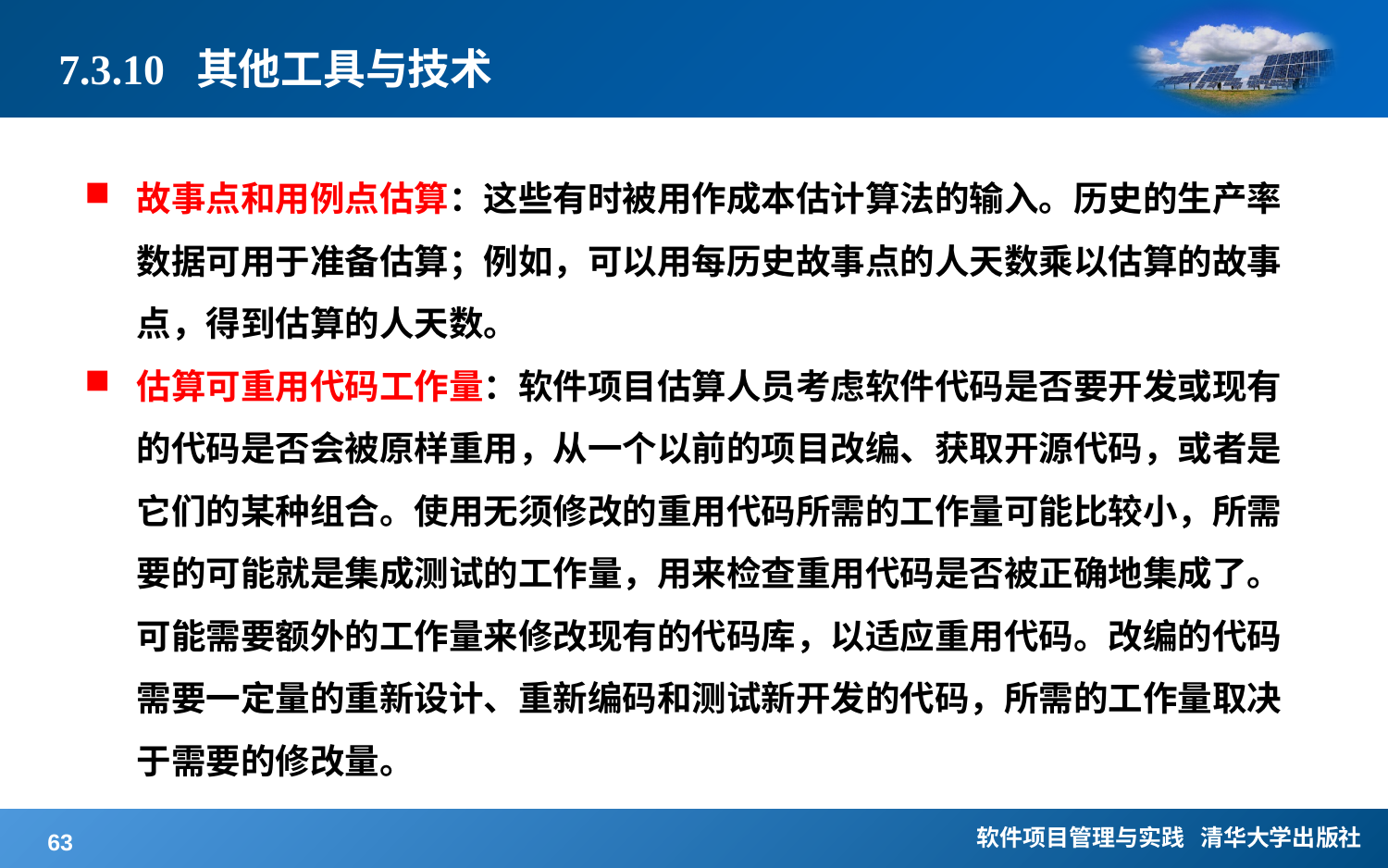

# 7.3.10  其他工具与技术
故事点和用例点估算：这些有时被用作成本估计算法的输入。历史的生产率数据可用于准备估算；例如，可以用每历史故事点的人天数乘以估算的故事点，得到估算的人天数。
估算可重用代码工作量：软件项目估算人员考虑软件代码是否要开发或现有的代码是否会被原样重用，从一个以前的项目改编、获取开源代码，或者是它们的某种组合。使用无须修改的重用代码所需的工作量可能比较小，所需要的可能就是集成测试的工作量，用来检查重用代码是否被正确地集成了。可能需要额外的工作量来修改现有的代码库，以适应重用代码。改编的代码需要一定量的重新设计、重新编码和测试新开发的代码，所需的工作量取决于需要的修改量。